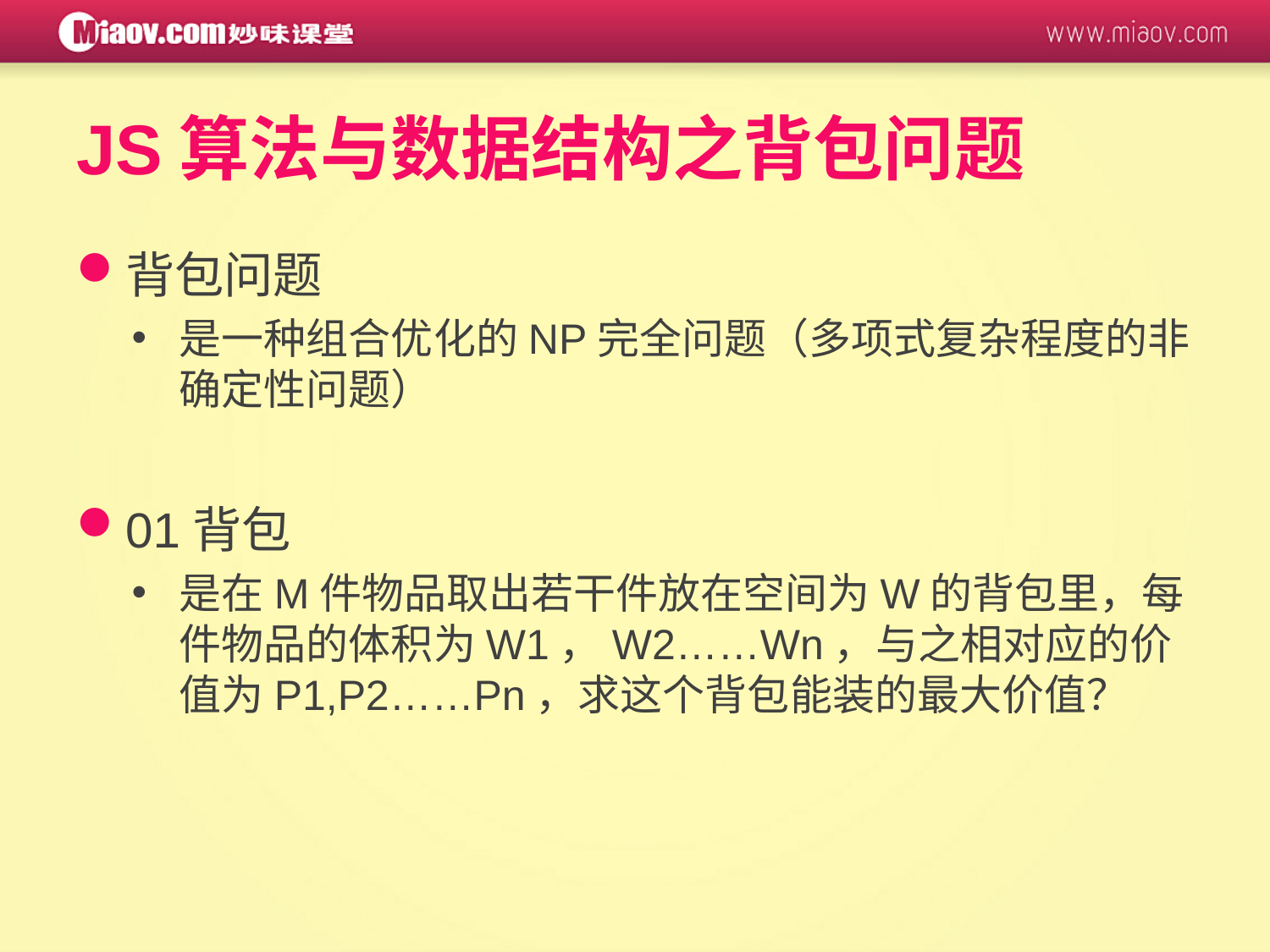

# JS算法与数据结构之背包问题
背包问题
是一种组合优化的NP完全问题（多项式复杂程度的非确定性问题）

01背包
是在M件物品取出若干件放在空间为W的背包里，每件物品的体积为W1，W2……Wn，与之相对应的价值为P1,P2……Pn，求这个背包能装的最大价值？